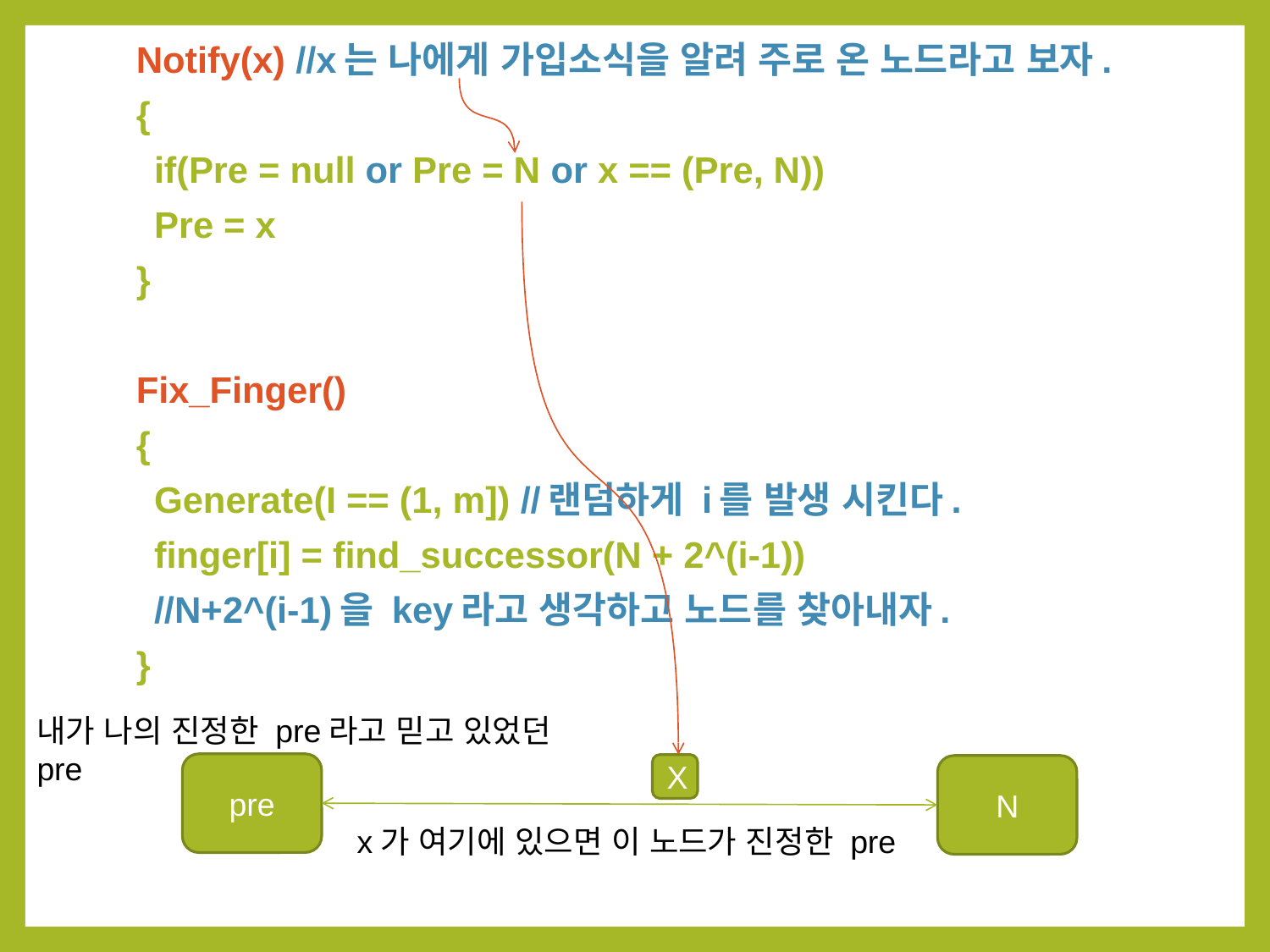

Notify(x) //x는 나에게 가입소식을 알려 주로 온 노드라고 보자.
{
	if(Pre = null or Pre = N or x == (Pre, N))
		Pre = x
}

Fix_Finger()
{
	Generate(I == (1, m]) //랜덤하게 i를 발생 시킨다.
	finger[i] = find_successor(N + 2^(i-1))
	//N+2^(i-1)을 key라고 생각하고 노드를 찾아내자.
}
내가 나의 진정한 pre라고 믿고 있었던 pre
pre
X
N
x가 여기에 있으면 이 노드가 진정한 pre